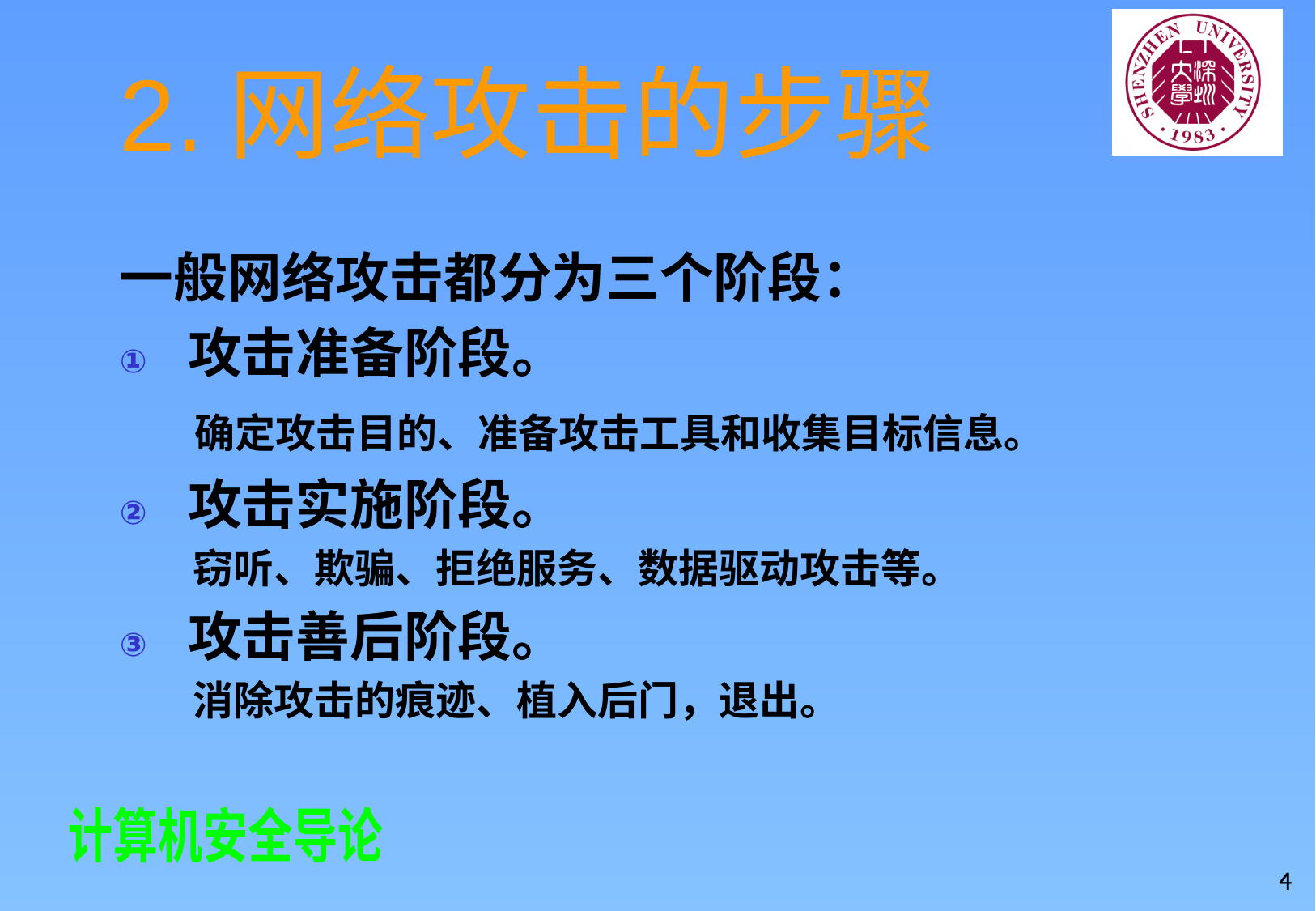

# 2.网络攻击的步骤
一般网络攻击都分为三个阶段：
攻击准备阶段。
     确定攻击目的、准备攻击工具和收集目标信息。
攻击实施阶段。
       窃听、欺骗、拒绝服务、数据驱动攻击等。
攻击善后阶段。
       消除攻击的痕迹、植入后门，退出。

4